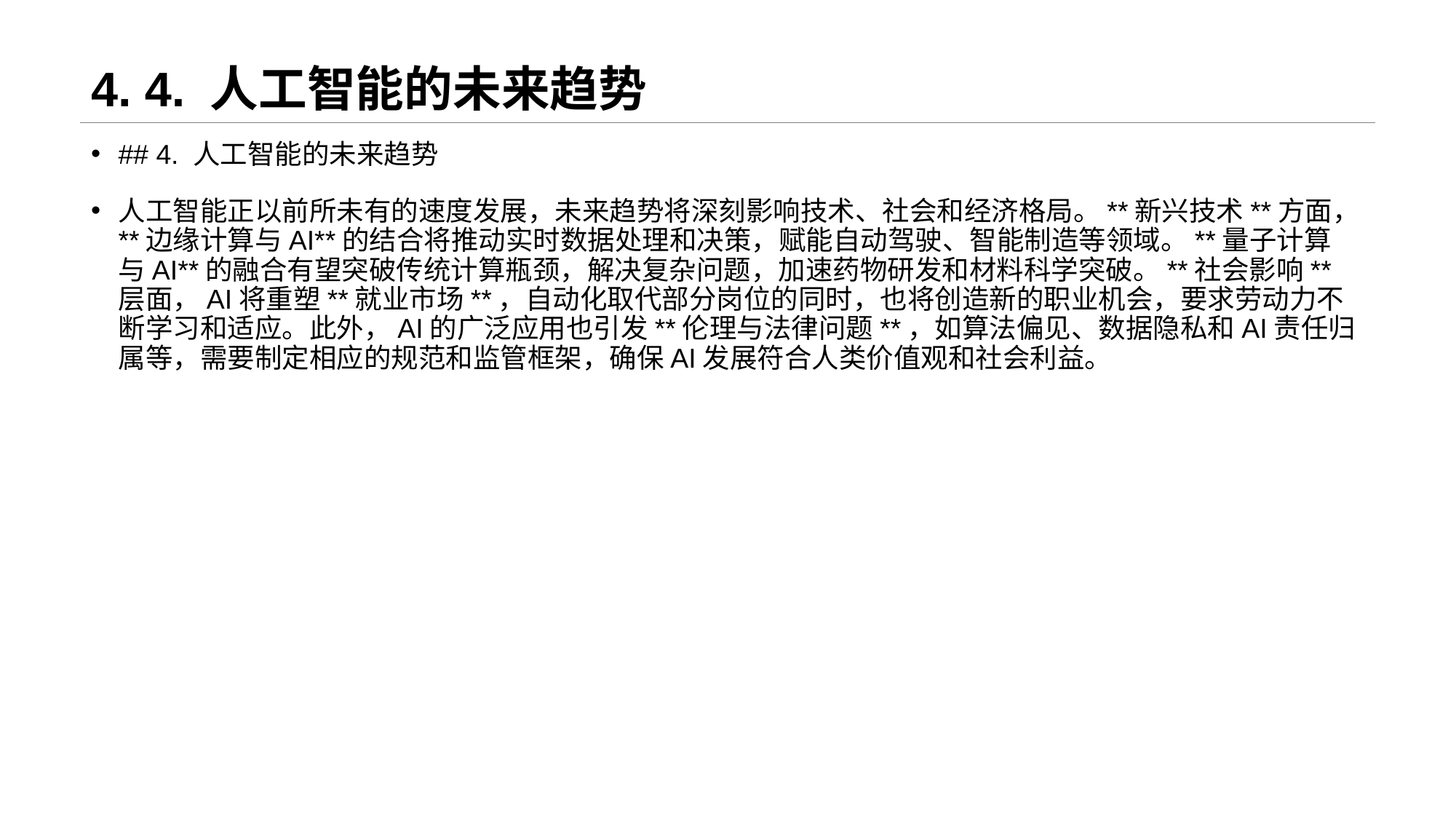

# 4. 4. 人工智能的未来趋势
## 4. 人工智能的未来趋势
人工智能正以前所未有的速度发展，未来趋势将深刻影响技术、社会和经济格局。**新兴技术**方面，**边缘计算与AI**的结合将推动实时数据处理和决策，赋能自动驾驶、智能制造等领域。**量子计算与AI**的融合有望突破传统计算瓶颈，解决复杂问题，加速药物研发和材料科学突破。**社会影响**层面，AI将重塑**就业市场**，自动化取代部分岗位的同时，也将创造新的职业机会，要求劳动力不断学习和适应。此外，AI的广泛应用也引发**伦理与法律问题**，如算法偏见、数据隐私和AI责任归属等，需要制定相应的规范和监管框架，确保AI发展符合人类价值观和社会利益。